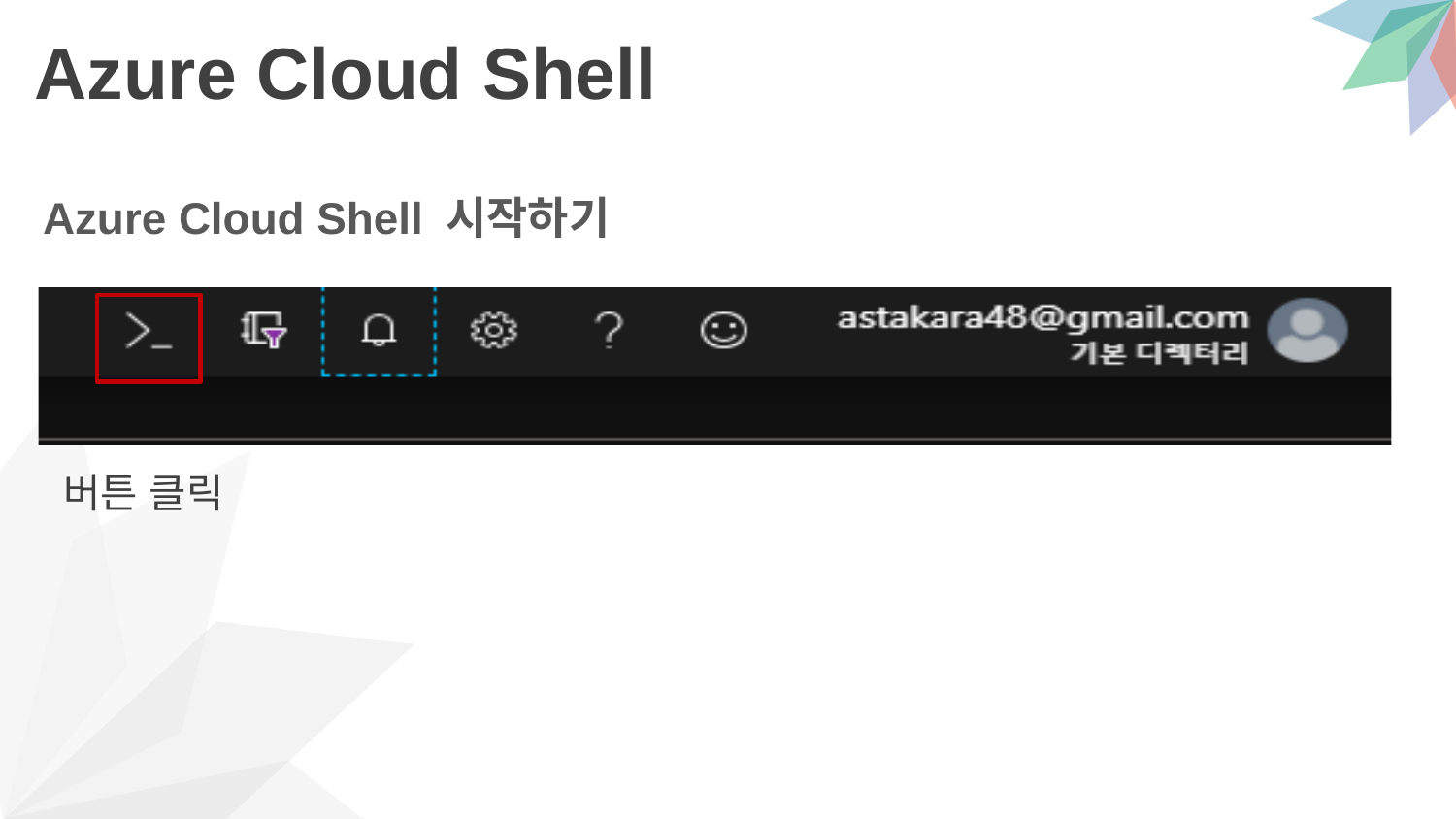

# Azure Cloud Shell
Azure Cloud Shell 시작하기
버튼 클릭